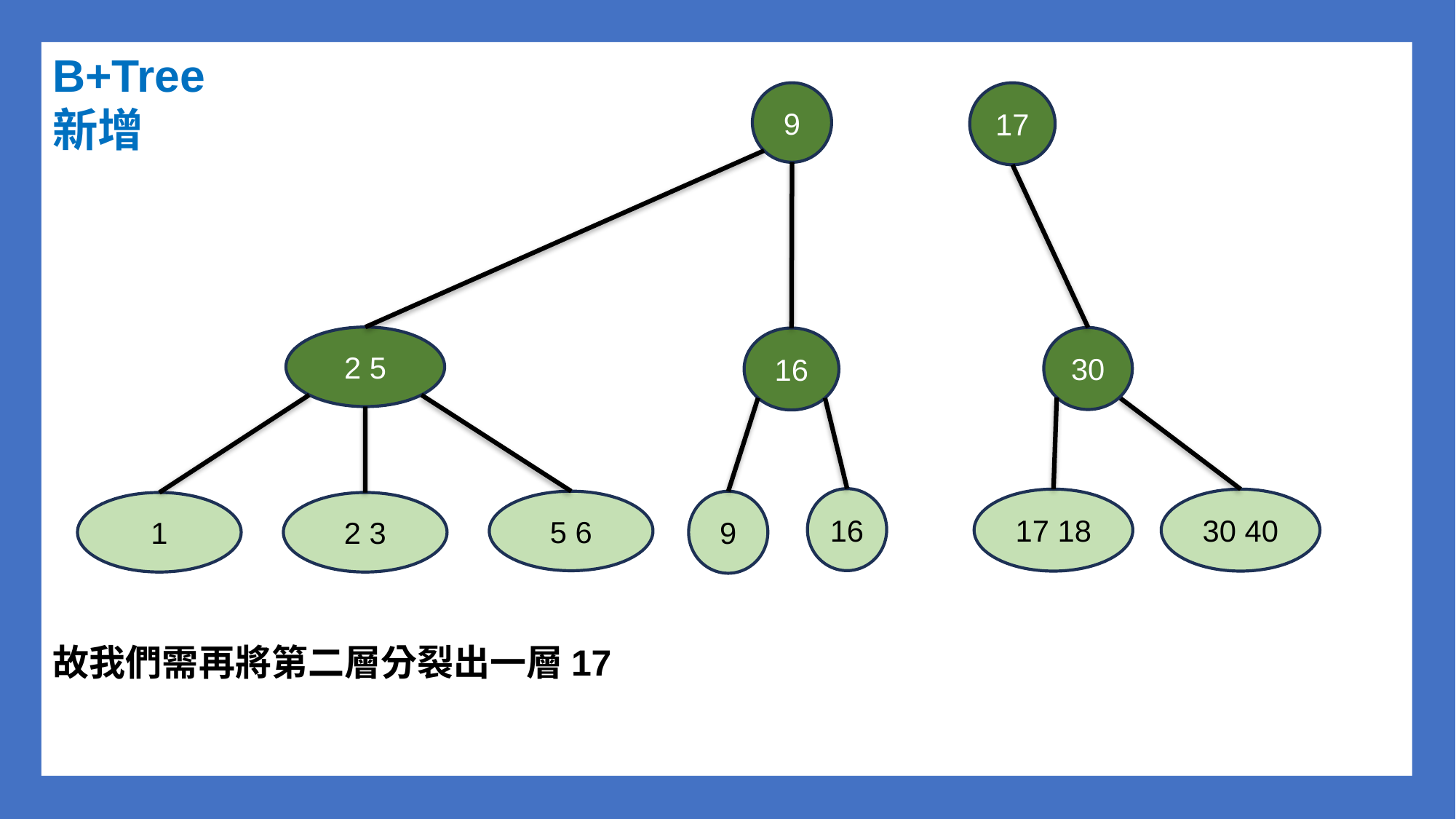

B+Tree
新增
9
17
2 5
30
16
16
30 40
17 18
5 6
9
2 3
1
故我們需再將第二層分裂出一層17